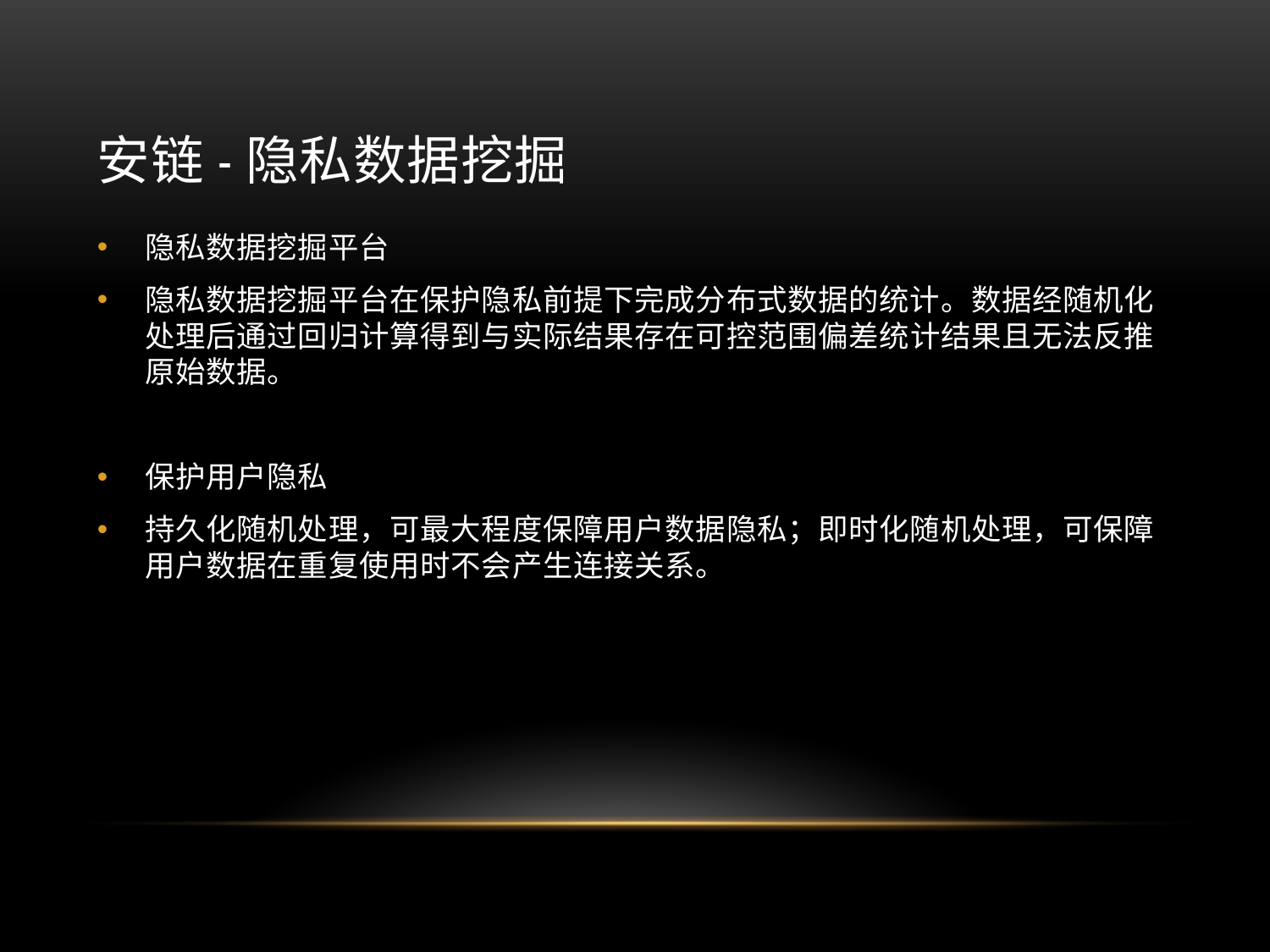

# 安链-隐私数据挖掘
隐私数据挖掘平台
隐私数据挖掘平台在保护隐私前提下完成分布式数据的统计。数据经随机化处理后通过回归计算得到与实际结果存在可控范围偏差统计结果且无法反推原始数据。

保护用户隐私
持久化随机处理，可最大程度保障用户数据隐私；即时化随机处理，可保障用户数据在重复使用时不会产生连接关系。